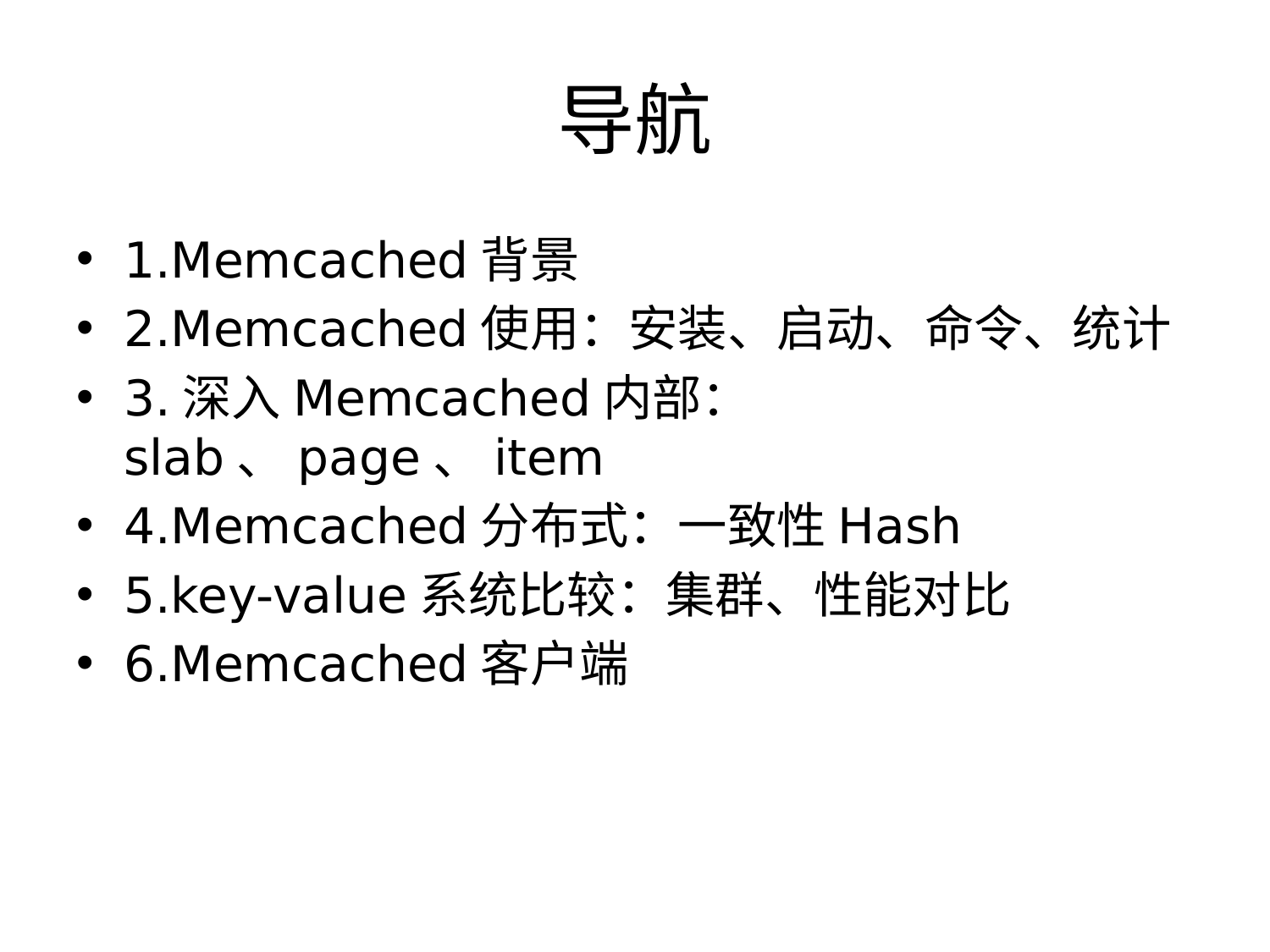

# 导航
1.Memcached背景
2.Memcached使用：安装、启动、命令、统计
3.深入Memcached内部：slab、page、item
4.Memcached分布式：一致性Hash
5.key-value系统比较：集群、性能对比
6.Memcached客户端